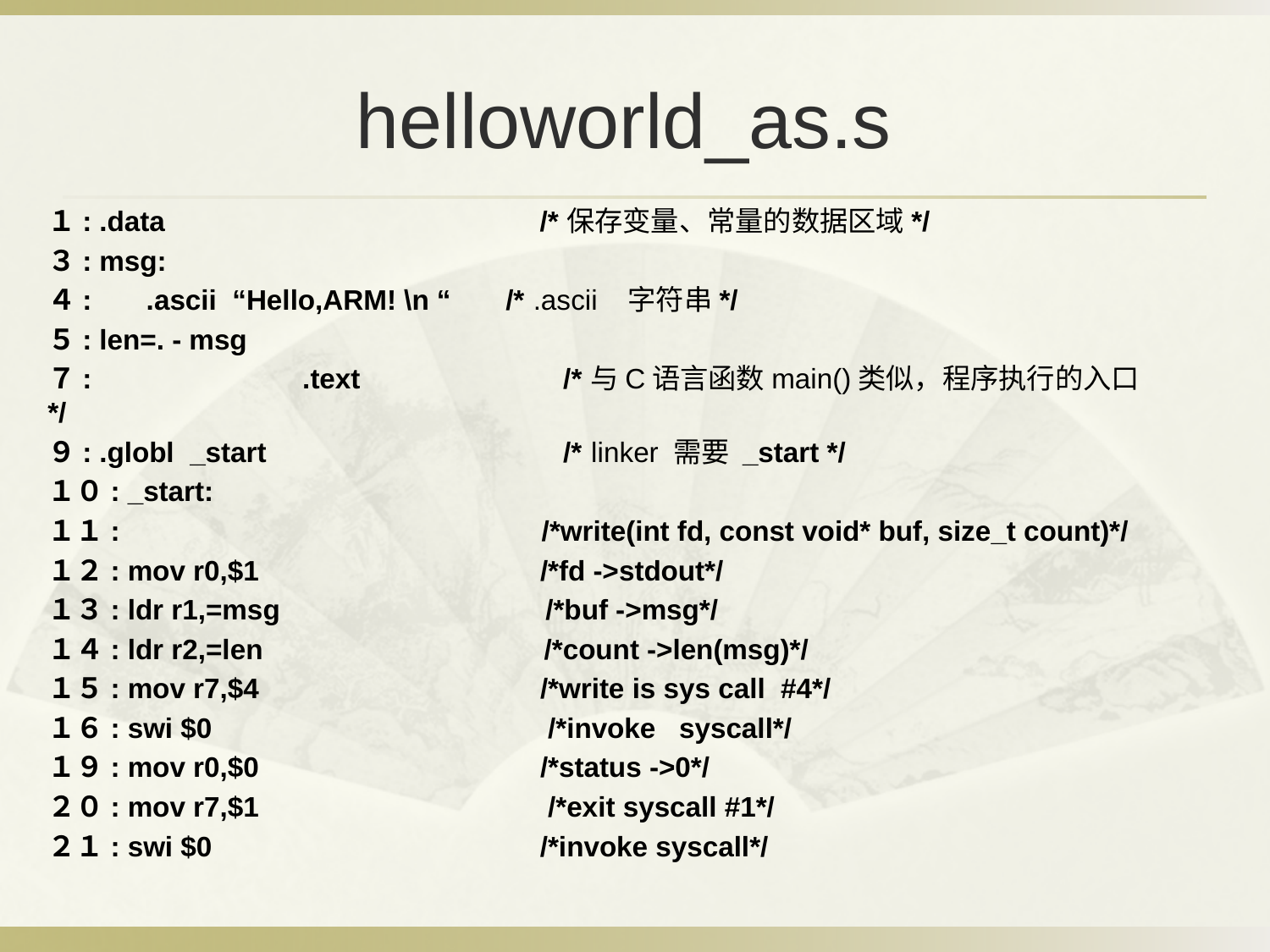

# helloworld_as.s
１: .data                                                /*保存变量、常量的数据区域*/
３: msg:
４:       .ascii  “Hello,ARM! \n “       /* .ascii   字符串*/
５: len=. - msg
７:                           .text                          /*与C语言函数main()类似，程序执行的入口*/
９: .globl  _start                                      /* linker 需要 _start */
１０: _start:
１１:                                                      /*write(int fd, const void* buf, size_t count)*/
１２: mov r0,$1                                    /*fd ->stdout*/
１３: ldr r1,=msg                                  /*buf ->msg*/
１４: ldr r2,=len                                    /*count ->len(msg)*/
１５: mov r7,$4                                    /*write is sys call  #4*/
１６: swi $0                                           /*invoke   syscall*/
１９: mov r0,$0                                    /*status ->0*/
２０: mov r7,$1                                     /*exit syscall #1*/
２１: swi $0                                          /*invoke syscall*/